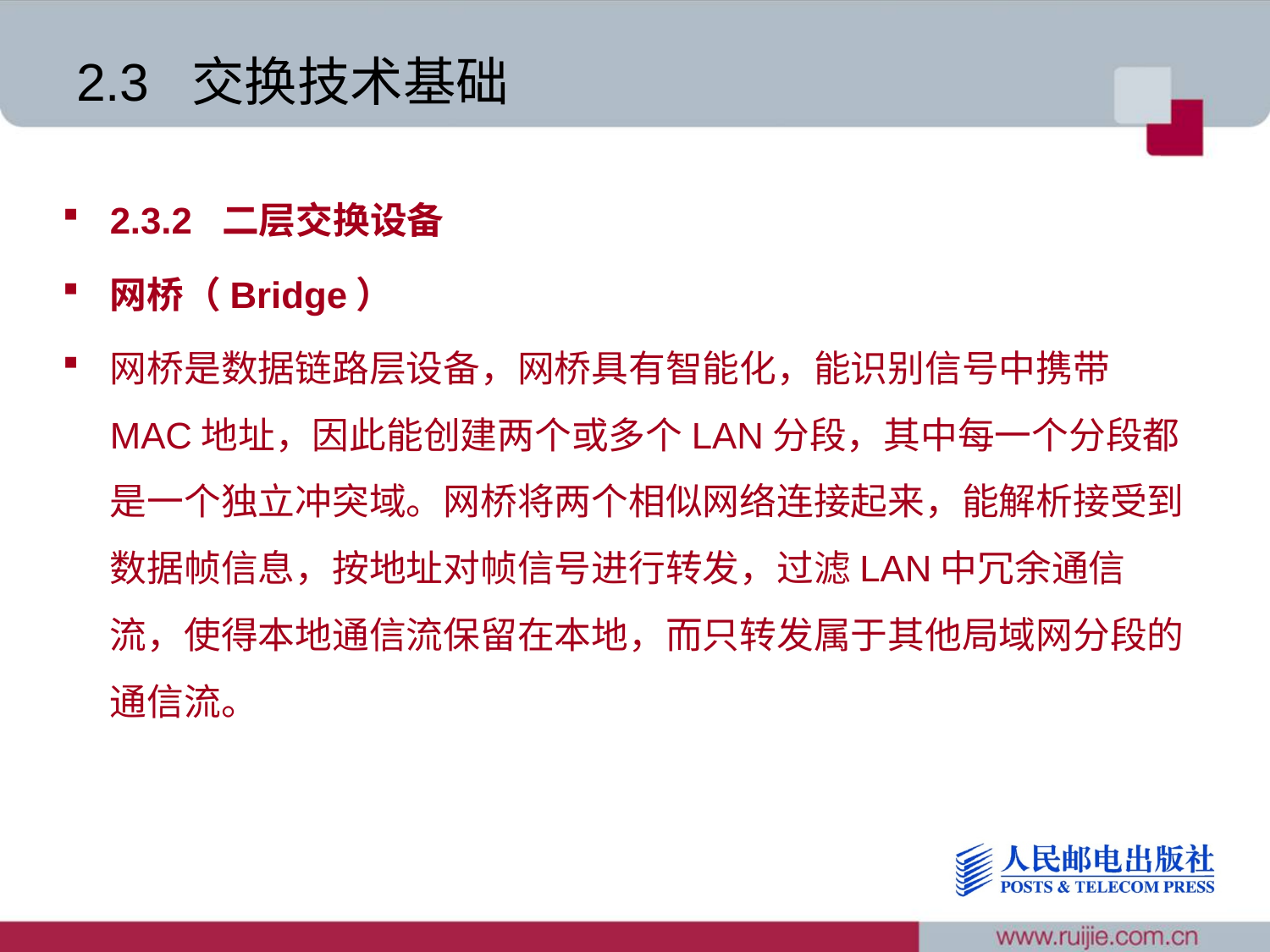

# 2.3  交换技术基础
2.3.2  二层交换设备
网桥（Bridge）
网桥是数据链路层设备，网桥具有智能化，能识别信号中携带MAC地址，因此能创建两个或多个LAN分段，其中每一个分段都是一个独立冲突域。网桥将两个相似网络连接起来，能解析接受到数据帧信息，按地址对帧信号进行转发，过滤LAN中冗余通信流，使得本地通信流保留在本地，而只转发属于其他局域网分段的通信流。